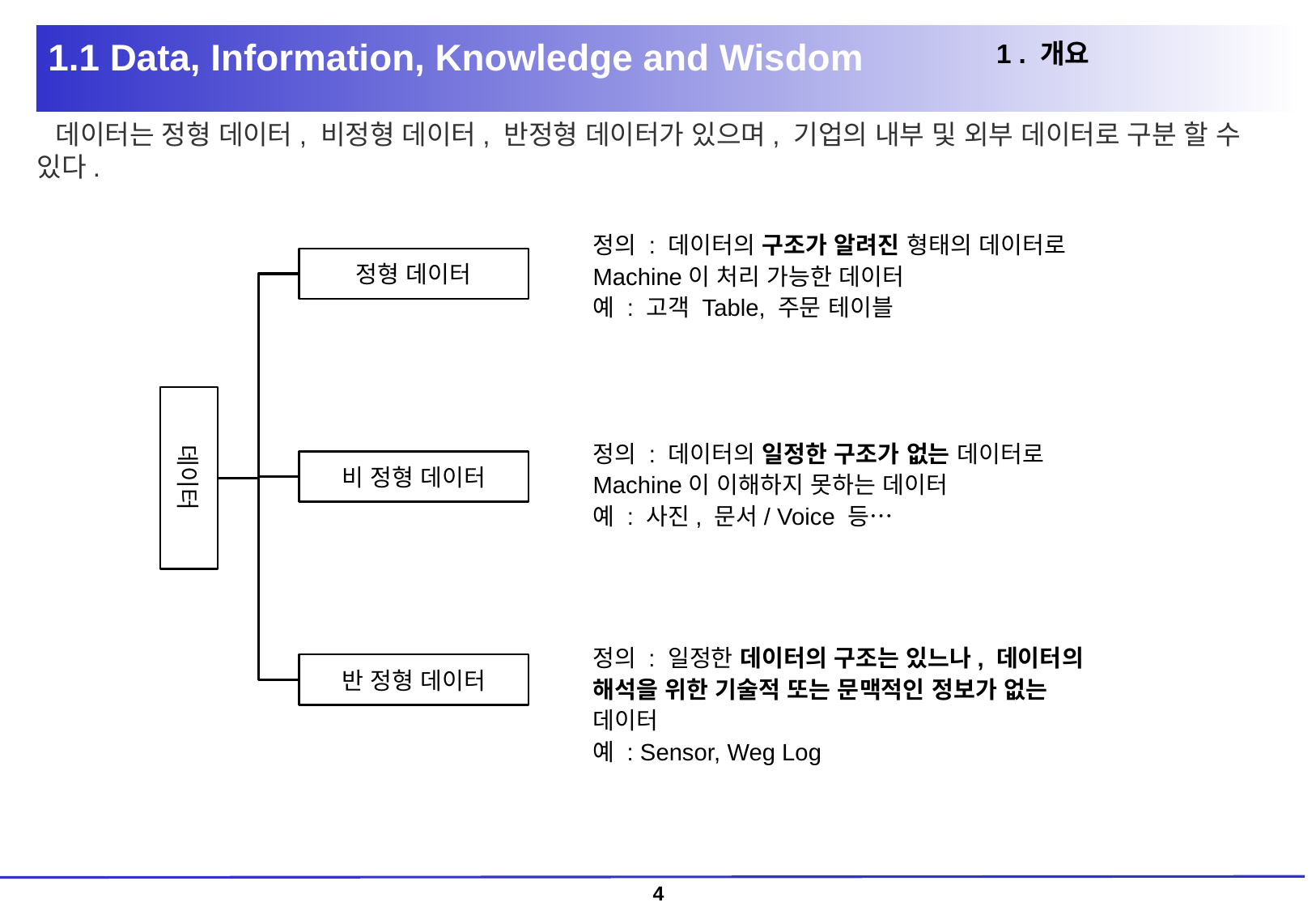

1 . 개요
1.1 Data, Information, Knowledge and Wisdom
  데이터는 정형 데이터, 비정형 데이터, 반정형 데이터가 있으며, 기업의 내부 및 외부 데이터로 구분 할 수 있다.

정의 : 데이터의 구조가 알려진 형태의 데이터로 Machine이 처리 가능한 데이터
예 : 고객 Table, 주문 테이블
정형 데이터
데이터
정의 : 데이터의 일정한 구조가 없는 데이터로 Machine이 이해하지 못하는 데이터
예 : 사진, 문서/ Voice 등…
비 정형 데이터
정의 : 일정한 데이터의 구조는 있느나, 데이터의 해석을 위한 기술적 또는 문맥적인 정보가 없는 데이터
예 : Sensor, Weg Log
반 정형 데이터